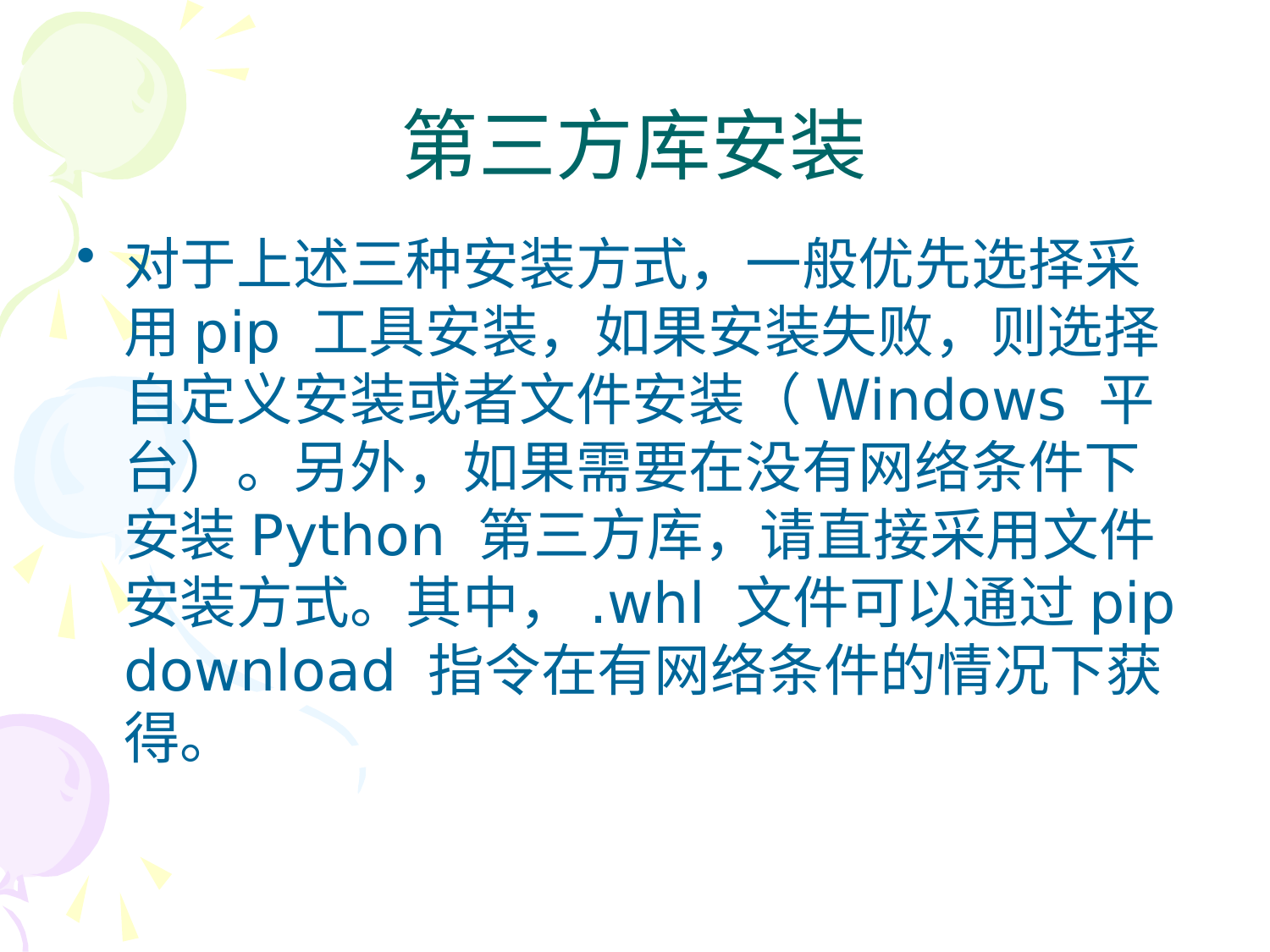

# 第三方库安装
对于上述三种安装方式，一般优先选择采用pip 工具安装，如果安装失败，则选择自定义安装或者文件安装（Windows 平台）。另外，如果需要在没有网络条件下安装Python 第三方库，请直接采用文件安装方式。其中，.whl 文件可以通过pip download 指令在有网络条件的情况下获得。